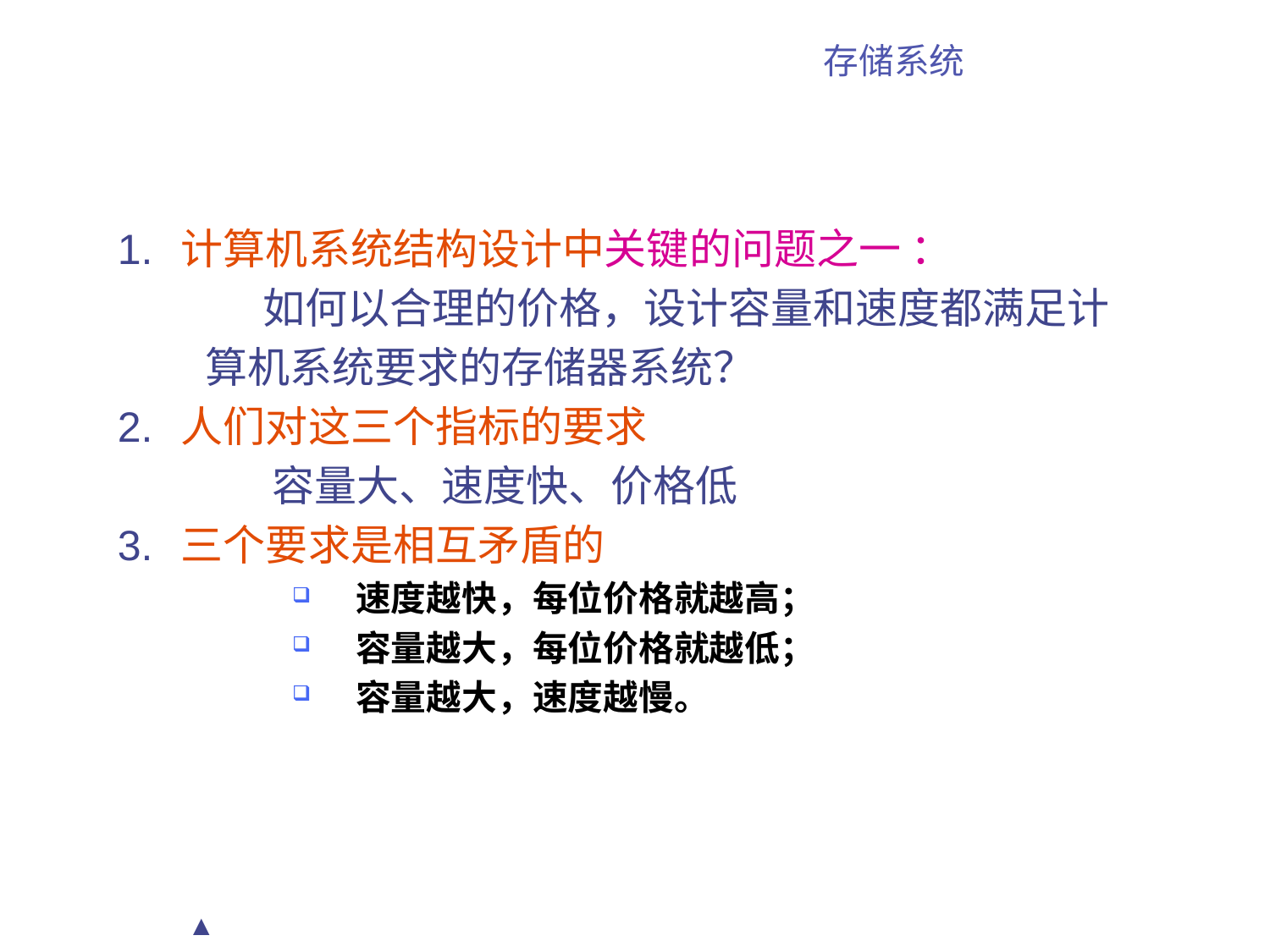

# 存储系统
计算机系统结构设计中关键的问题之一 ：
     如何以合理的价格，设计容量和速度都满足计
算机系统要求的存储器系统？
人们对这三个指标的要求
      容量大、速度快、价格低
三个要求是相互矛盾的
速度越快，每位价格就越高；
容量越大，每位价格就越低；
容量越大，速度越慢。